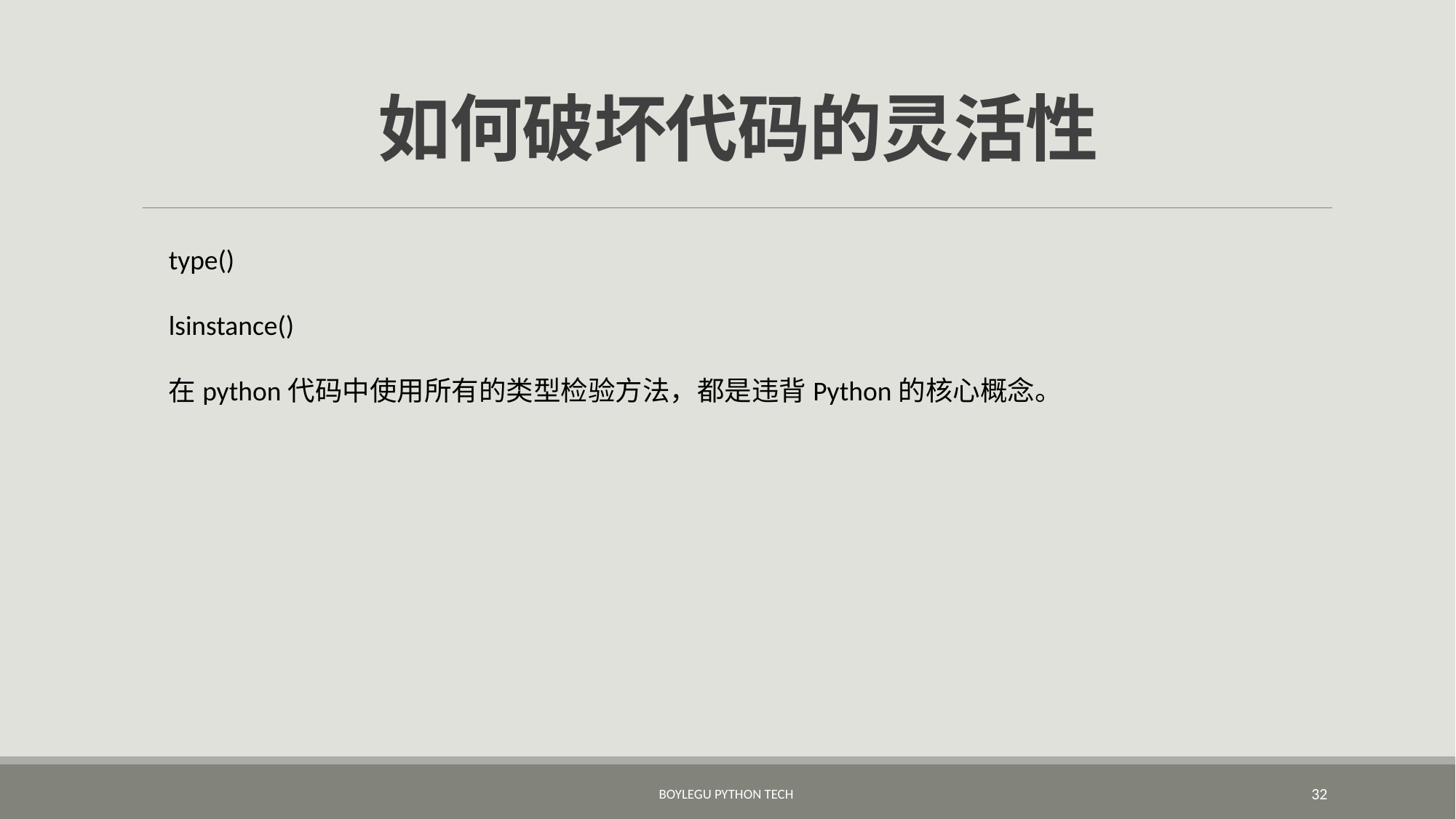

如何破坏代码的灵活性
type()

lsinstance()

在python代码中使用所有的类型检验方法，都是违背Python的核心概念。

BoyleGu Python Tech
32